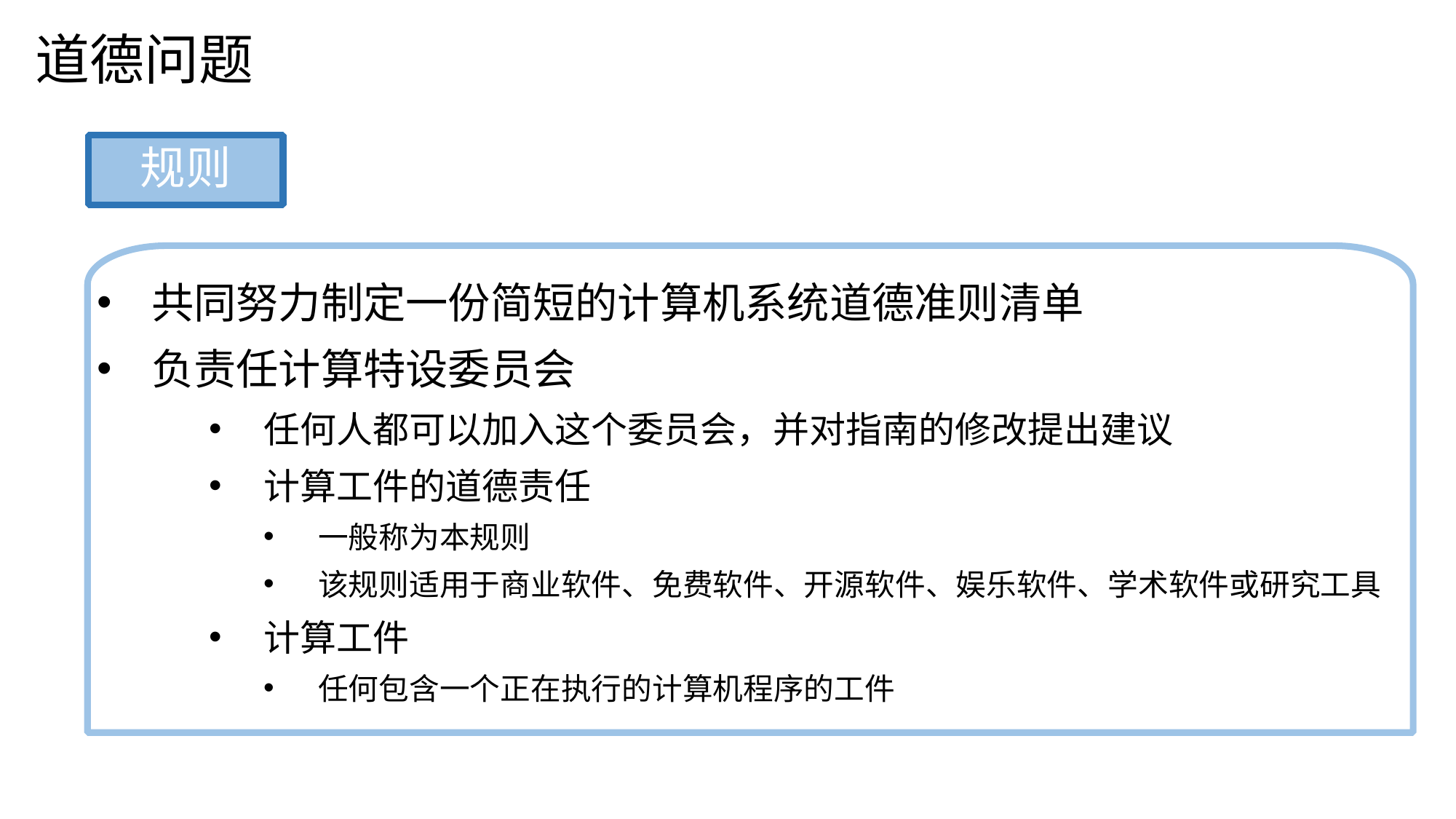

道德问题

规则
共同努力制定一份简短的计算机系统道德准则清单
负责任计算特设委员会
任何人都可以加入这个委员会，并对指南的修改提出建议
计算工件的道德责任
一般称为本规则
该规则适用于商业软件、免费软件、开源软件、娱乐软件、学术软件或研究工具
计算工件
任何包含一个正在执行的计算机程序的工件